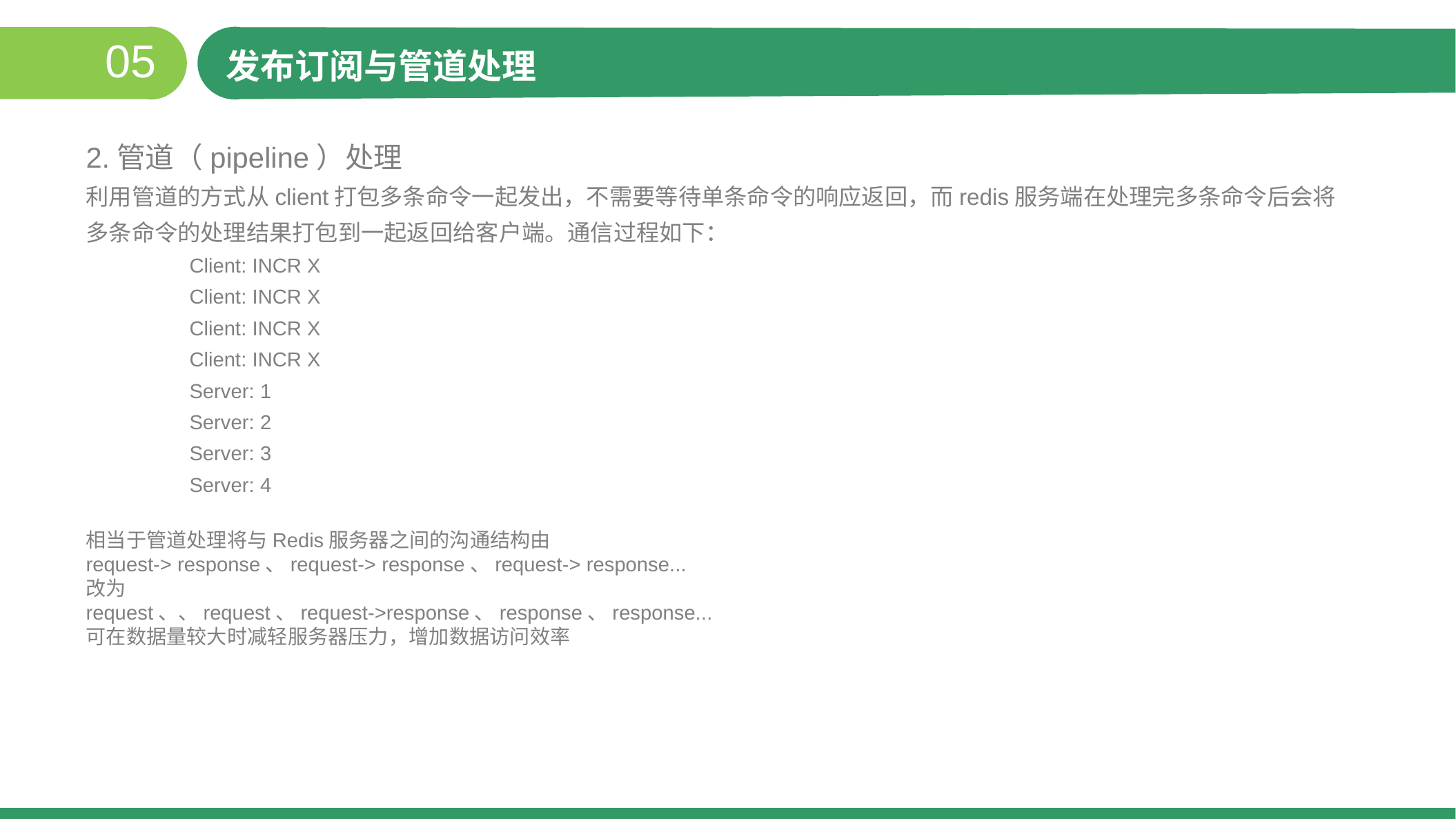

05

发布订阅与管道处理

2.管道（pipeline）处理
利用管道的方式从client打包多条命令一起发出，不需要等待单条命令的响应返回，而redis服务端在处理完多条命令后会将多条命令的处理结果打包到一起返回给客户端。通信过程如下：
	Client: INCR X
	Client: INCR X
	Client: INCR X
	Client: INCR X
	Server: 1
	Server: 2
	Server: 3
	Server: 4

相当于管道处理将与Redis服务器之间的沟通结构由
request-> response、request-> response、request-> response...
改为
request、、request、request->response、response、response...
可在数据量较大时减轻服务器压力，增加数据访问效率